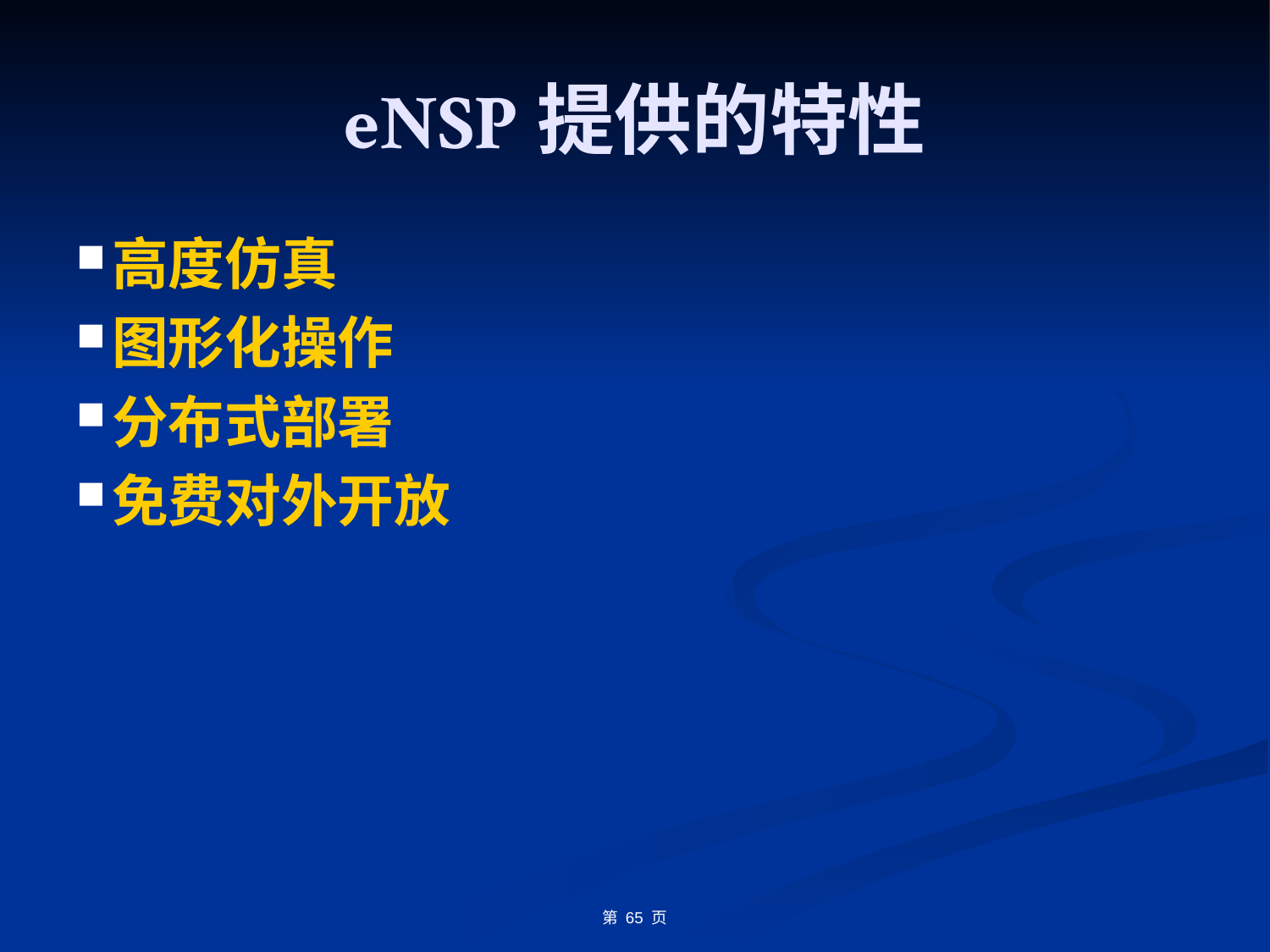

# eNSP提供的特性
高度仿真
图形化操作
分布式部署
免费对外开放
第 65 页